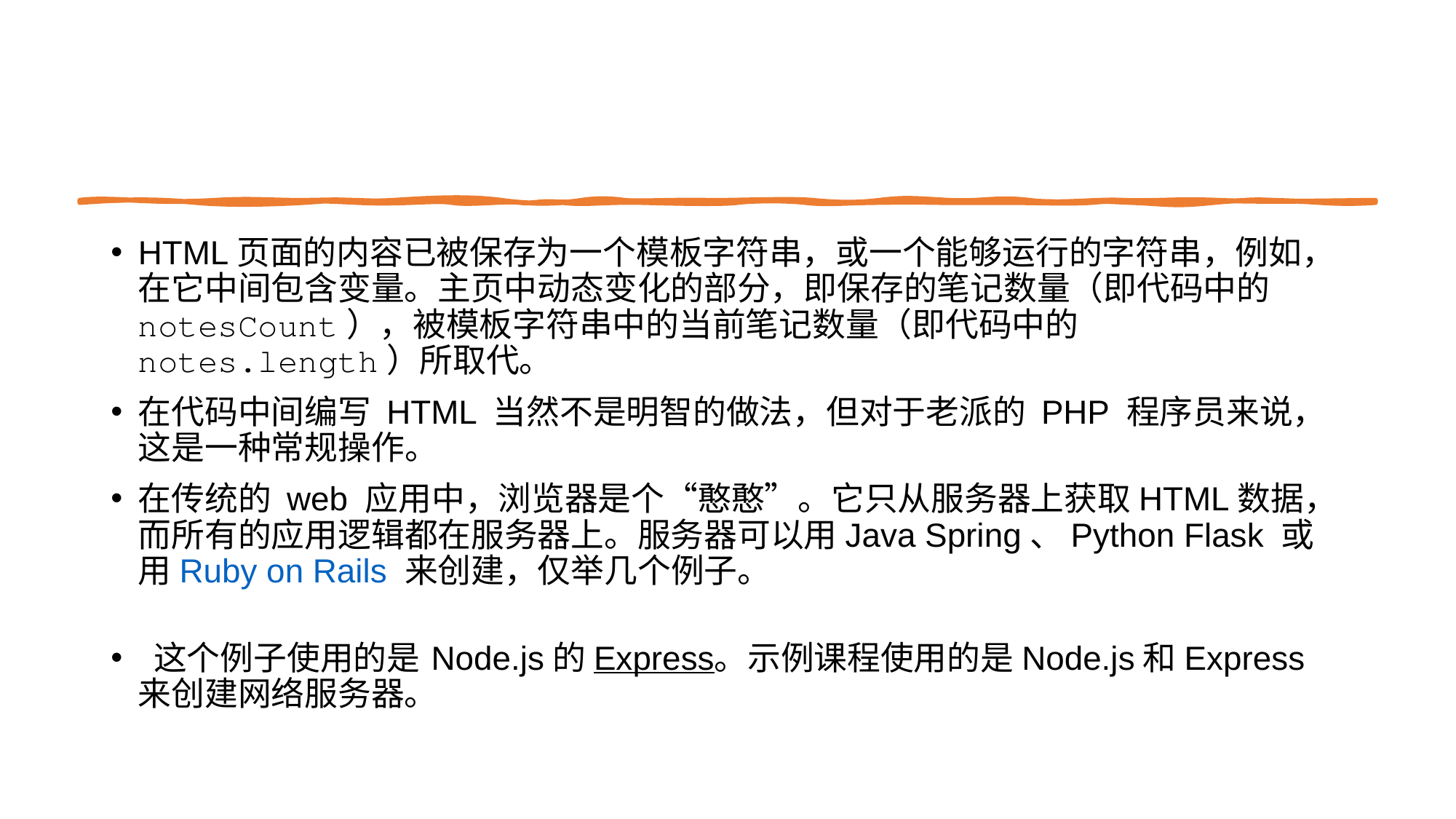

#

HTML页面的内容已被保存为一个模板字符串，或一个能够运行的字符串，例如，在它中间包含变量。主页中动态变化的部分，即保存的笔记数量（即代码中的notesCount），被模板字符串中的当前笔记数量（即代码中的notes.length）所取代。
在代码中间编写 HTML 当然不是明智的做法，但对于老派的 PHP 程序员来说，这是一种常规操作。
在传统的 web 应用中，浏览器是个“憨憨”。它只从服务器上获取HTML数据，而所有的应用逻辑都在服务器上。服务器可以用Java Spring、Python Flask 或用Ruby on Rails 来创建，仅举几个例子。
 这个例子使用的是 Node.js的Express。示例课程使用的是Node.js和Express来创建网络服务器。